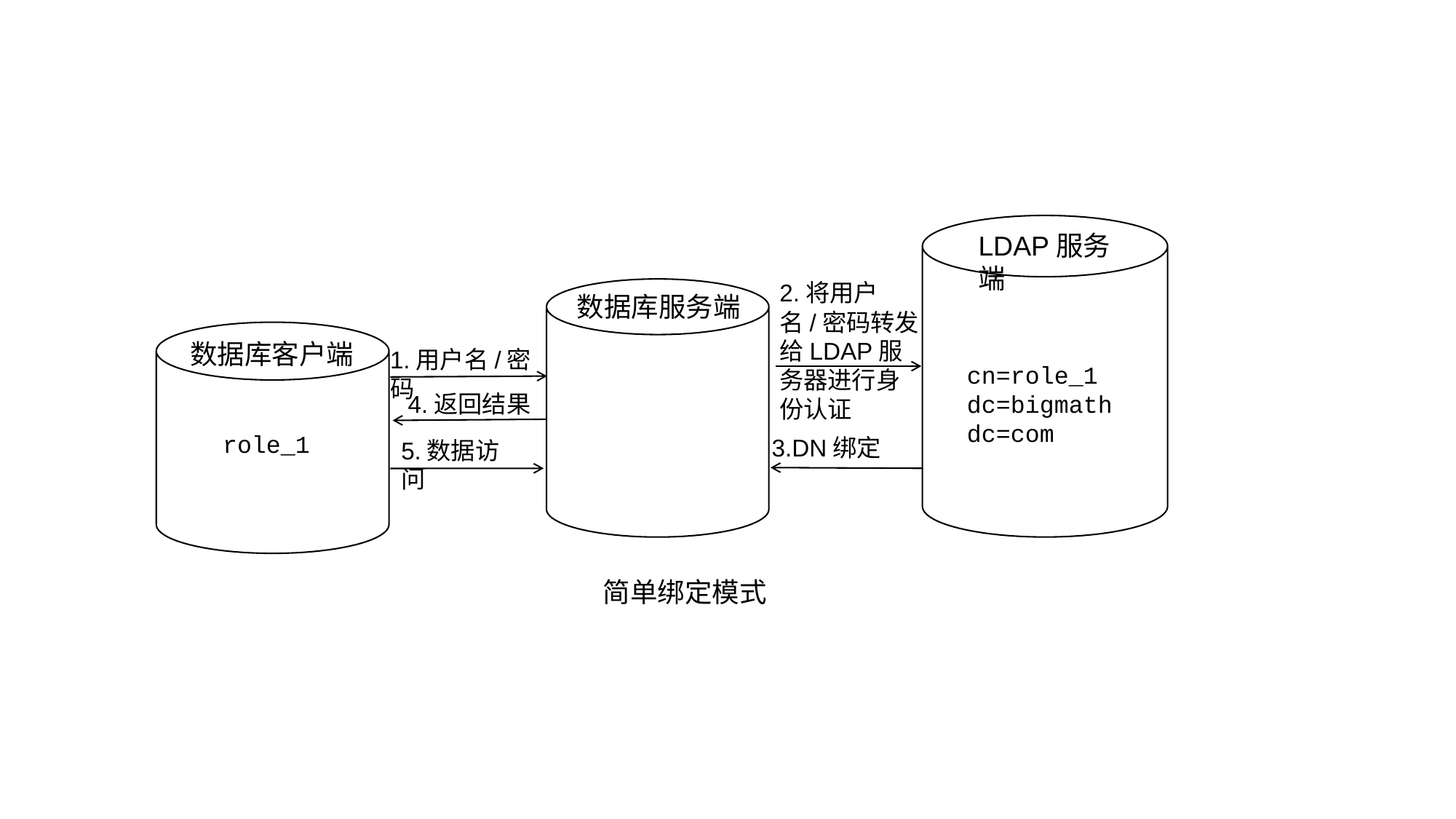

LDAP服务端
2.将用户名/密码转发给LDAP服务器进行身份认证

数据库服务端

数据库客户端
1.用户名/密码
cn=role_1 dc=bigmath dc=com
4.返回结果
role_1
3.DN绑定
5.数据访问
简单绑定模式